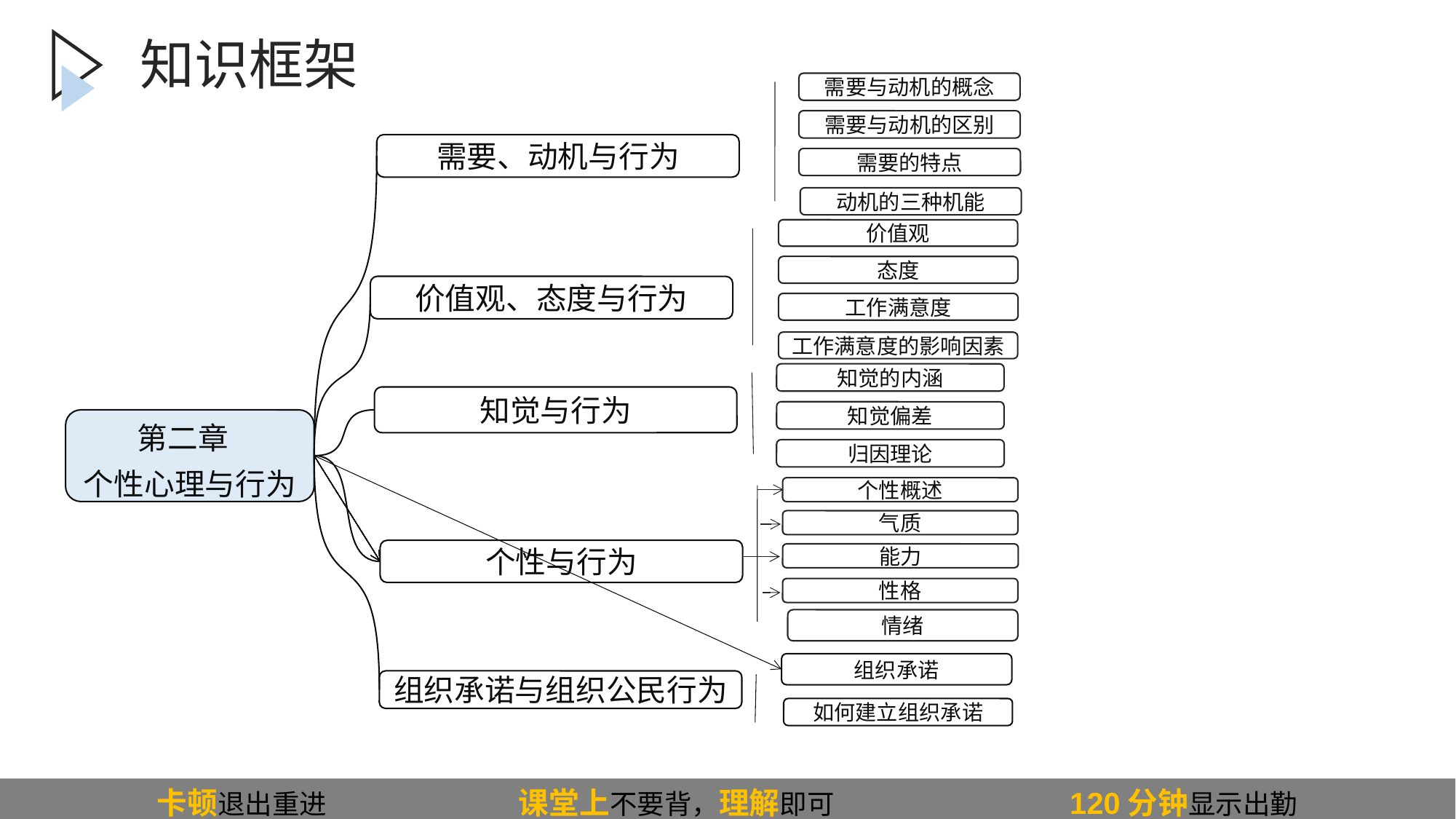

知识框架
需要与动机的概念
需要与动机的区别

需要的特点
动机的三种机能
需要、动机与行为
价值观、态度与行为
第二章
个性心理与行为
组织承诺与组织公民行为
知觉与行为
个性与行为
价值观
态度

工作满意度
工作满意度的影响因素
知觉的内涵
知觉偏差

归因理论
个性概述
气质
能力

性格
情绪
组织承诺

如何建立组织承诺